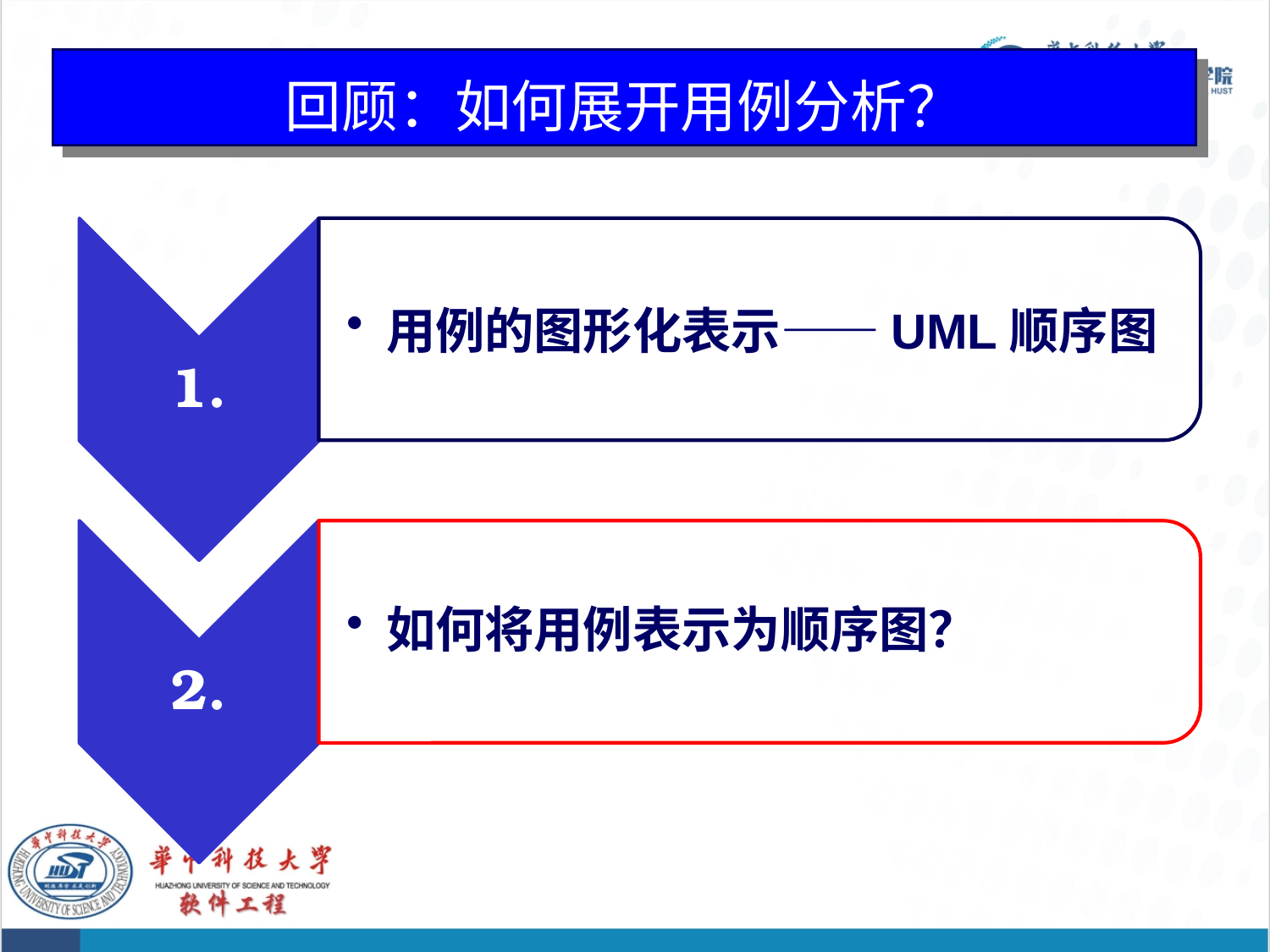

73
# 回顾：如何展开用例分析？
1.
用例的图形化表示——UML顺序图
2.
如何将用例表示为顺序图？